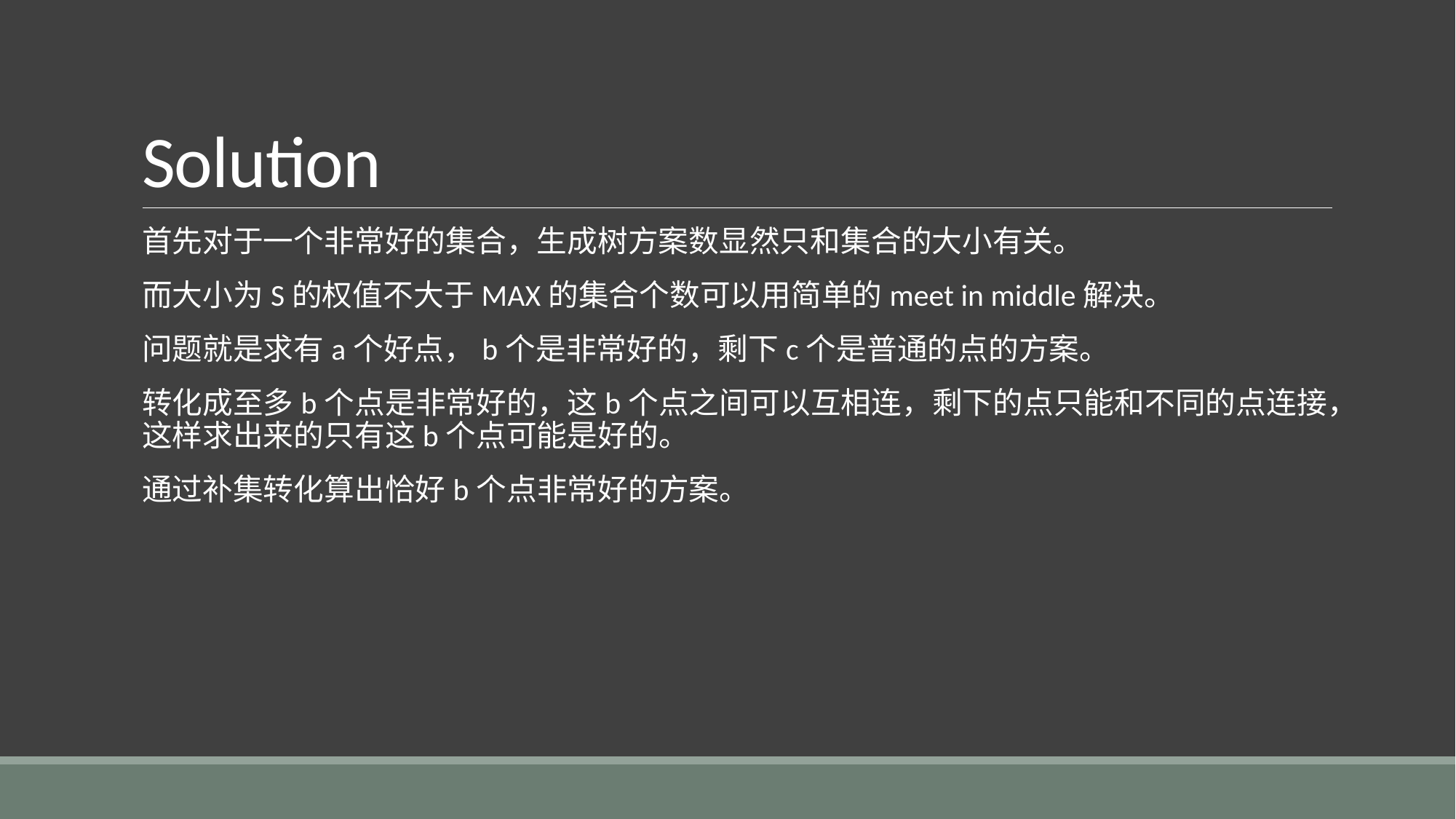

# Solution
首先对于一个非常好的集合，生成树方案数显然只和集合的大小有关。
而大小为S的权值不大于MAX的集合个数可以用简单的meet in middle解决。
问题就是求有a个好点，b个是非常好的，剩下c个是普通的点的方案。
转化成至多b个点是非常好的，这b个点之间可以互相连，剩下的点只能和不同的点连接，这样求出来的只有这b个点可能是好的。
通过补集转化算出恰好b个点非常好的方案。